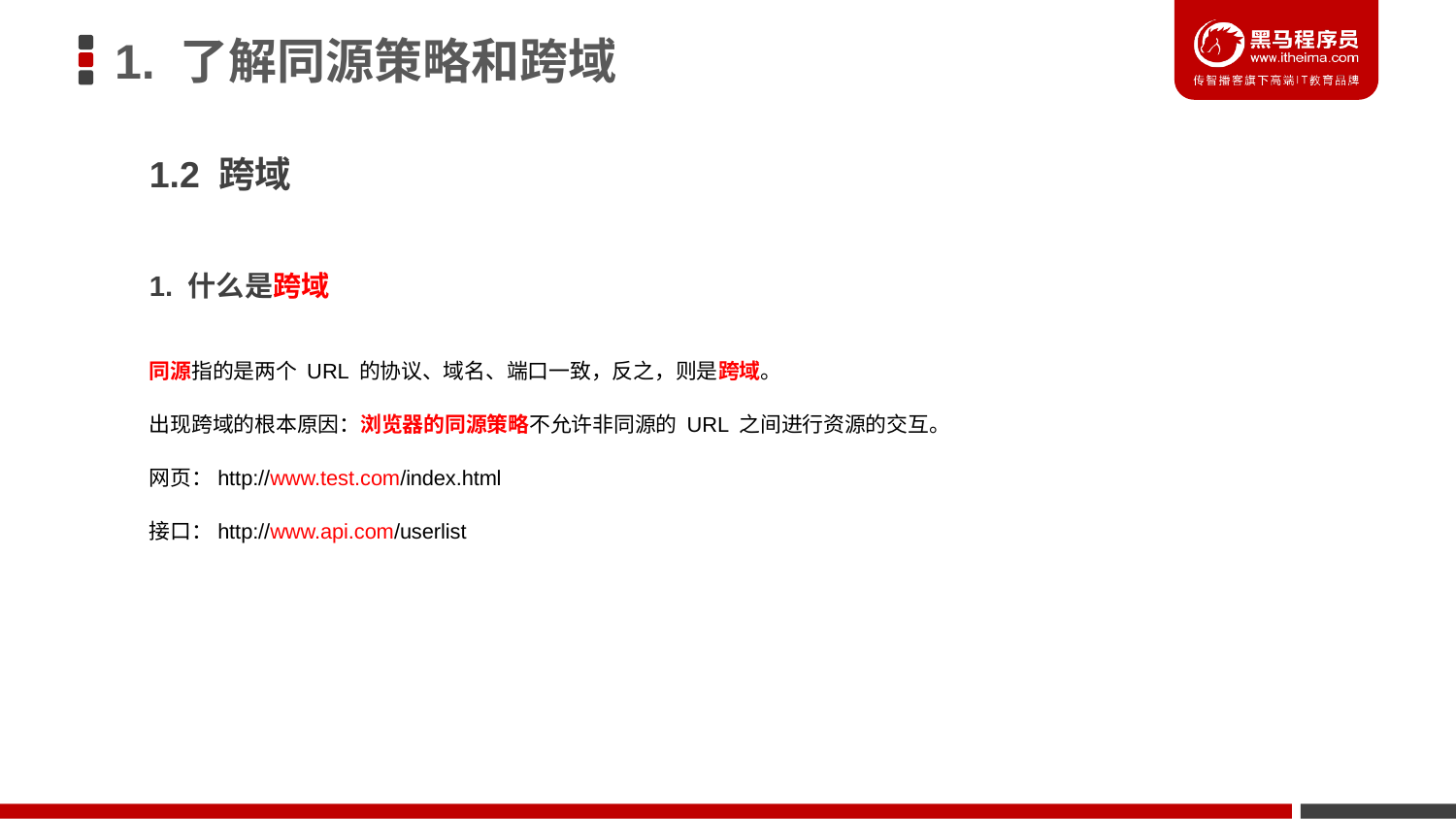

# 1. 了解同源策略和跨域
1.2 跨域
1. 什么是跨域
同源指的是两个 URL 的协议、域名、端口一致，反之，则是跨域。
出现跨域的根本原因：浏览器的同源策略不允许非同源的 URL 之间进行资源的交互。
网页：http://www.test.com/index.html
接口：http://www.api.com/userlist